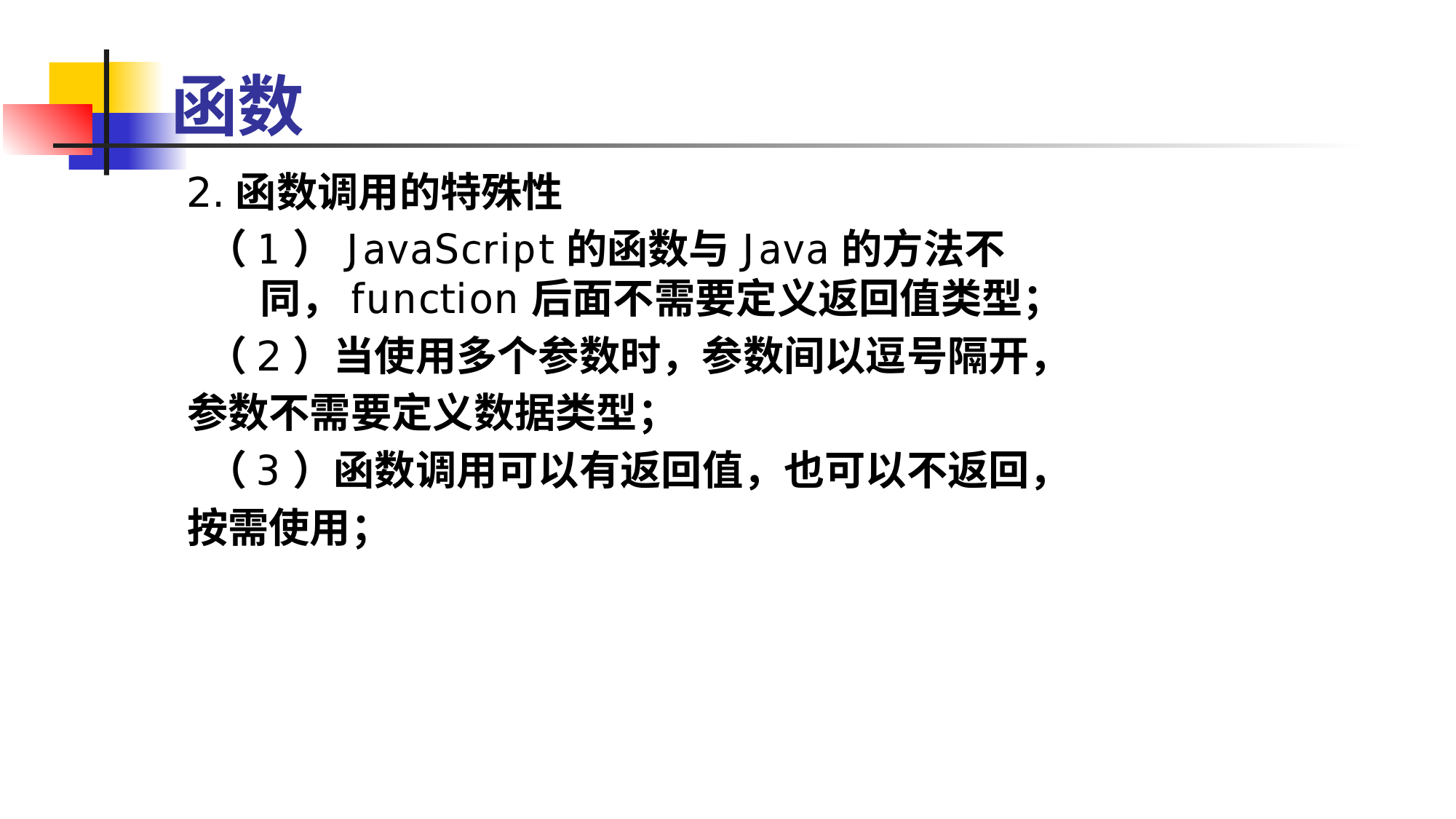

函数
2.函数调用的特殊性
 （1）JavaScript的函数与Java的方法不同，function后面不需要定义返回值类型；
 （2）当使用多个参数时，参数间以逗号隔开，
参数不需要定义数据类型；
 （3）函数调用可以有返回值，也可以不返回，
按需使用；